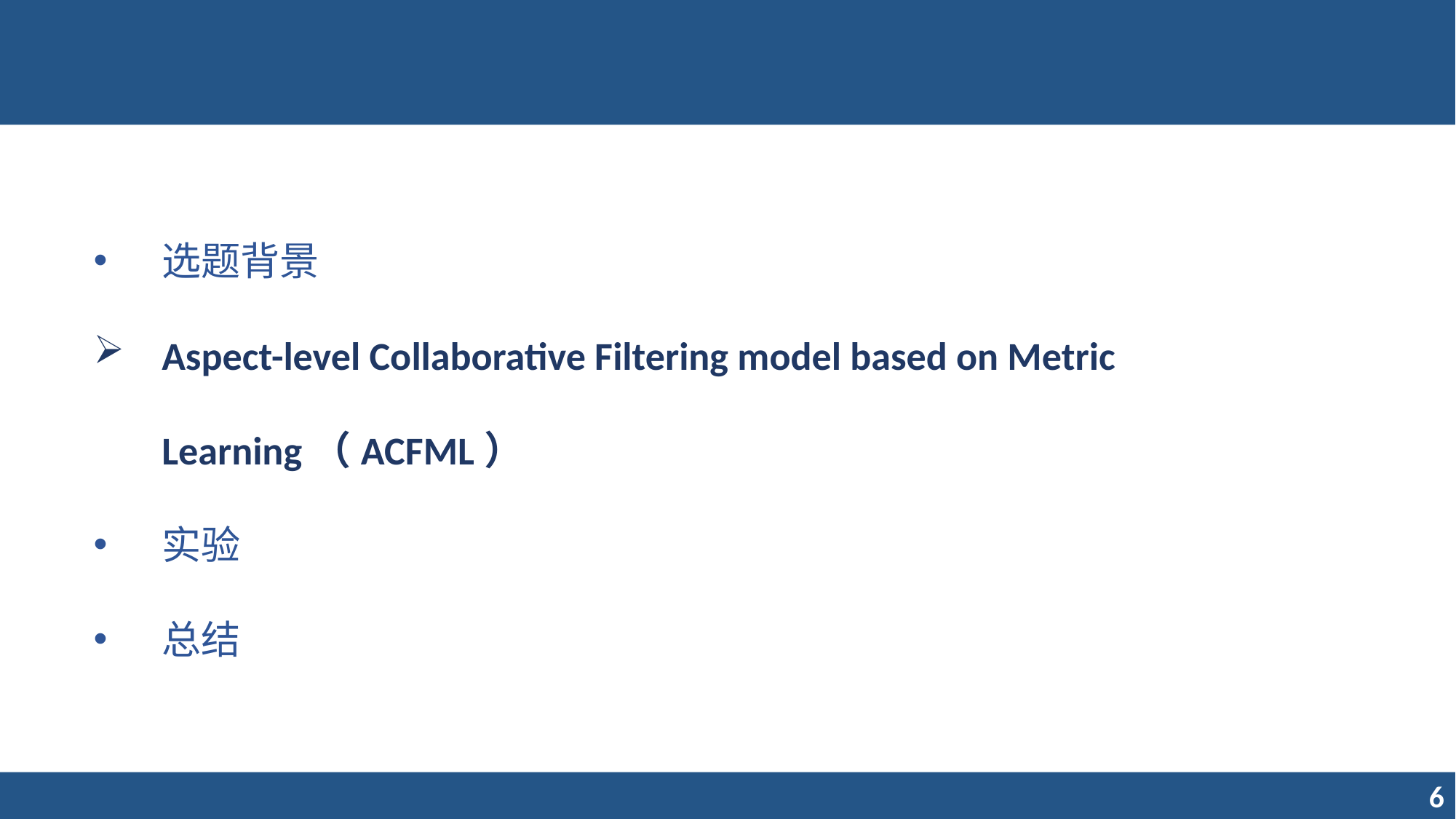

选题背景
Aspect-level Collaborative Filtering model based on Metric Learning（ACFML）
实验
总结

6